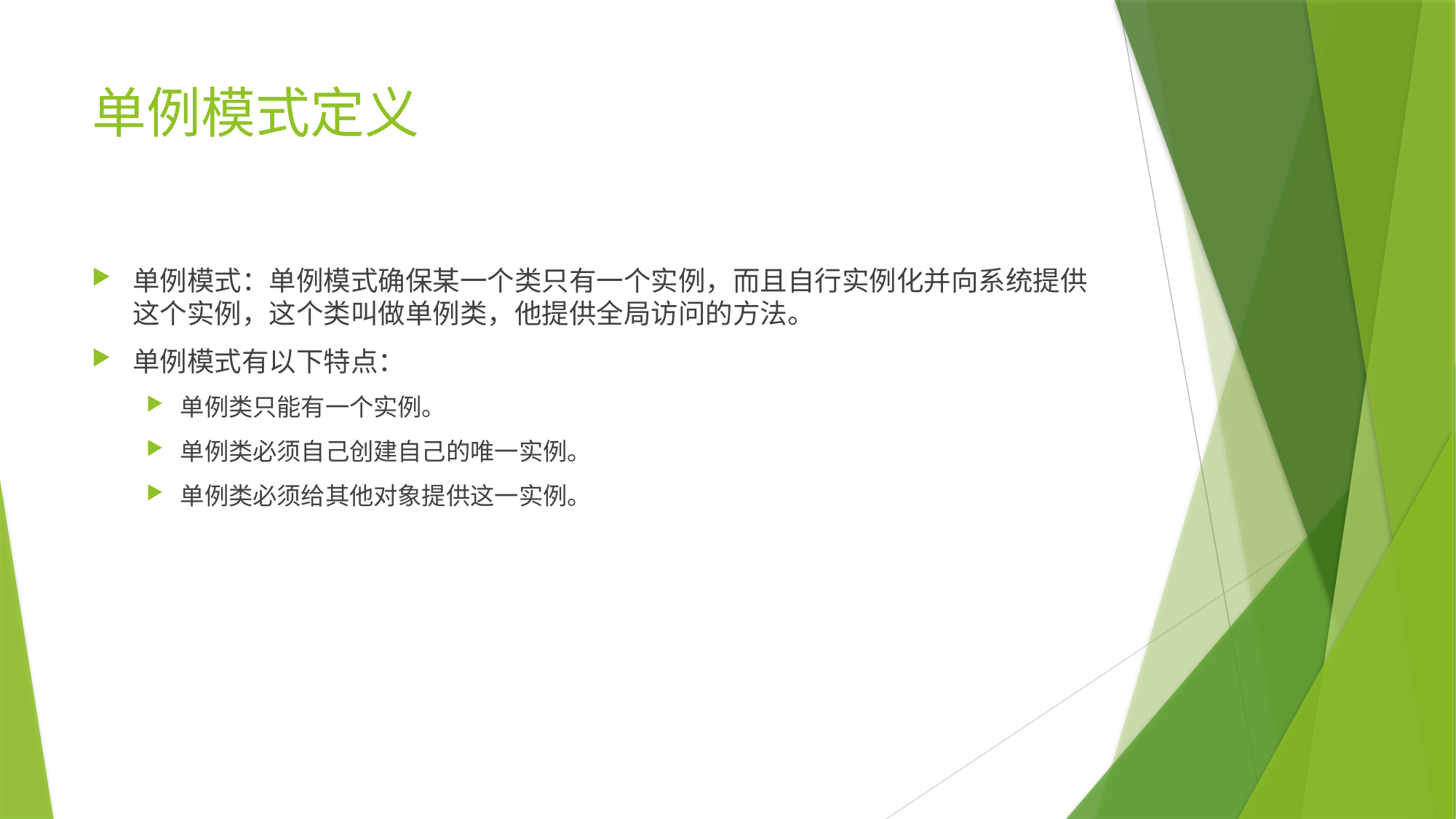

# 单例模式定义
单例模式：单例模式确保某一个类只有一个实例，而且自行实例化并向系统提供这个实例，这个类叫做单例类，他提供全局访问的方法。
单例模式有以下特点：
单例类只能有一个实例。
单例类必须自己创建自己的唯一实例。
单例类必须给其他对象提供这一实例。